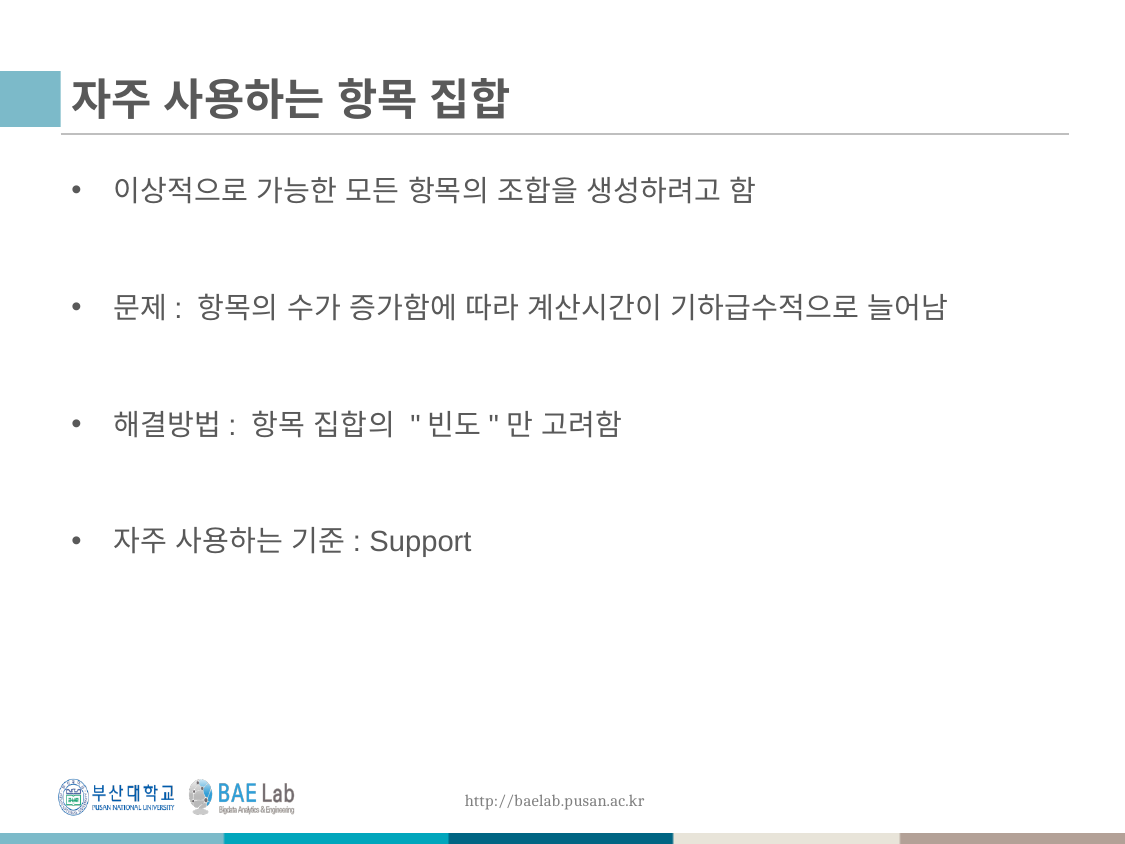

# 자주 사용하는 항목 집합
이상적으로 가능한 모든 항목의 조합을 생성하려고 함

문제: 항목의 수가 증가함에 따라 계산시간이 기하급수적으로 늘어남

해결방법: 항목 집합의 "빈도"만 고려함

자주 사용하는 기준: Support